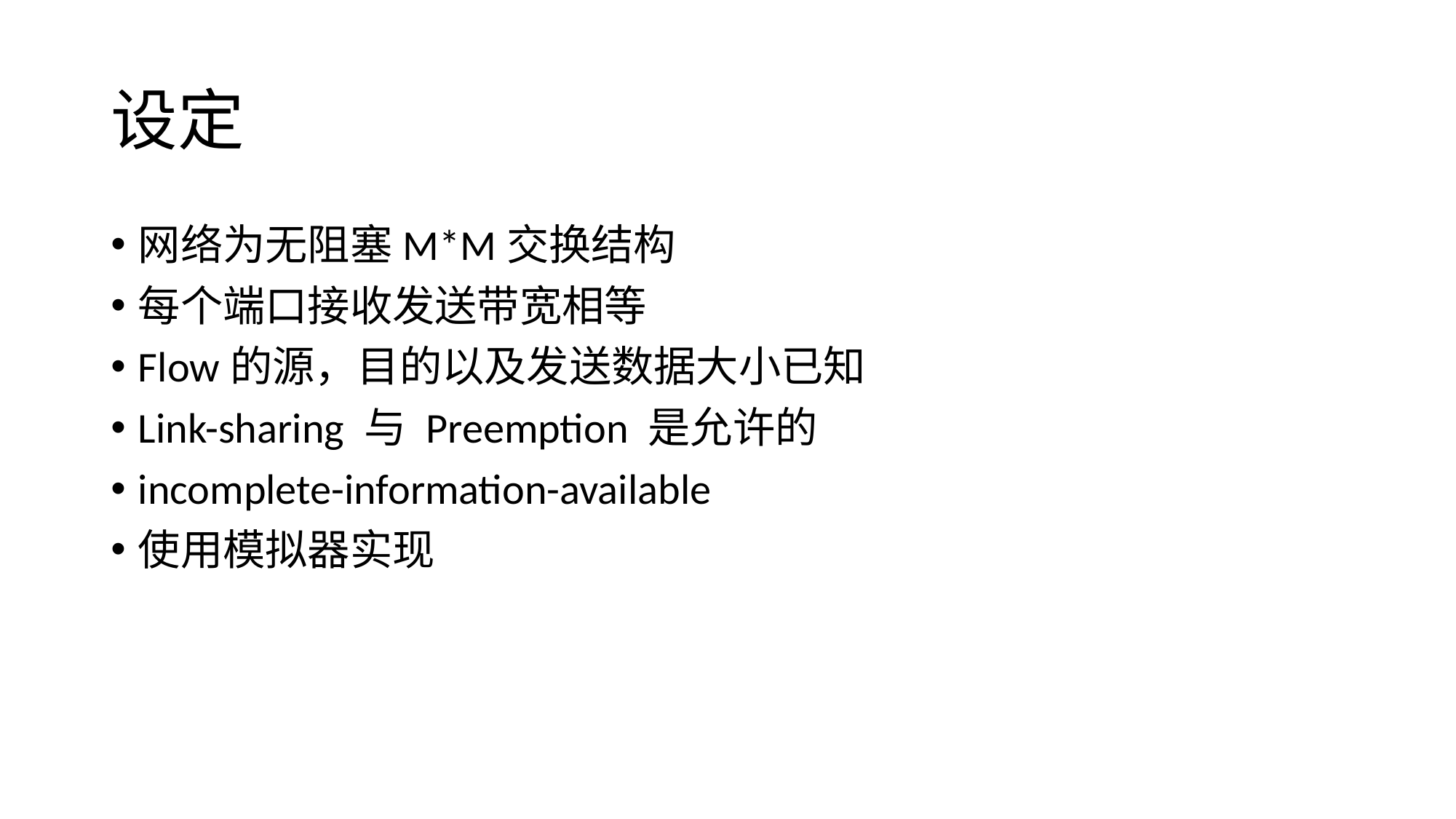

# 设定
网络为无阻塞M*M交换结构
每个端口接收发送带宽相等
Flow的源，目的以及发送数据大小已知
Link-sharing 与 Preemption 是允许的
incomplete-information-available
使用模拟器实现